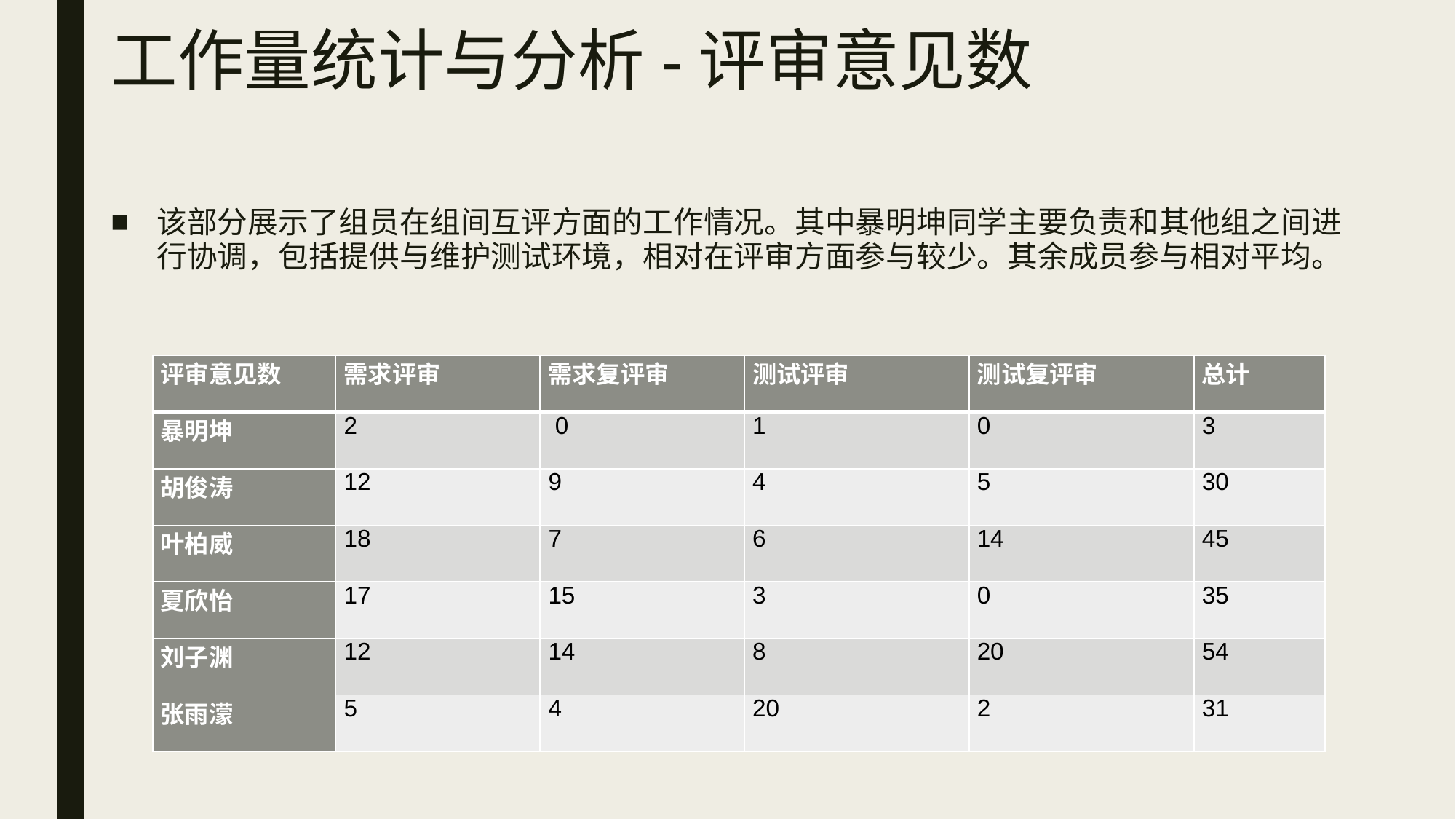

# 工作量统计与分析-评审意见数
该部分展示了组员在组间互评方面的工作情况。其中暴明坤同学主要负责和其他组之间进行协调，包括提供与维护测试环境，相对在评审方面参与较少。其余成员参与相对平均。
| 评审意见数 | 需求评审 | 需求复评审 | 测试评审 | 测试复评审 | 总计 |
| --- | --- | --- | --- | --- | --- |
| 暴明坤 | 2 | 0 | 1 | 0 | 3 |
| 胡俊涛 | 12 | 9 | 4 | 5 | 30 |
| 叶柏威 | 18 | 7 | 6 | 14 | 45 |
| 夏欣怡 | 17 | 15 | 3 | 0 | 35 |
| 刘子渊 | 12 | 14 | 8 | 20 | 54 |
| 张雨濛 | 5 | 4 | 20 | 2 | 31 |